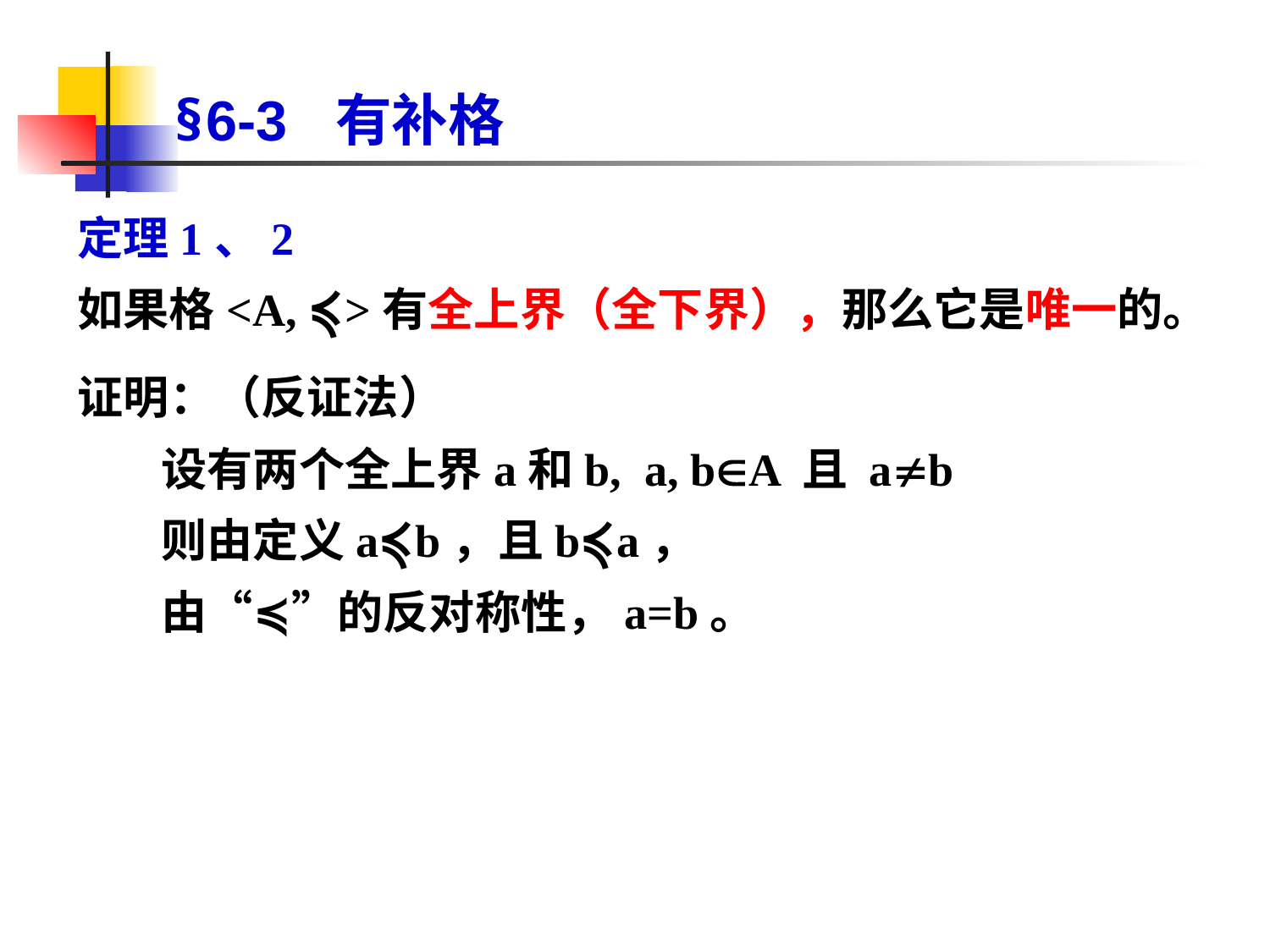

# §6-3 有补格
定理1、2
如果格<A, ≼>有全上界（全下界），那么它是唯一的。
证明：（反证法）
       设有两个全上界a和b,  a, b∈A 且 a≠b
       则由定义a≼b，且b≼a，
       由“≼”的反对称性，a=b。

22